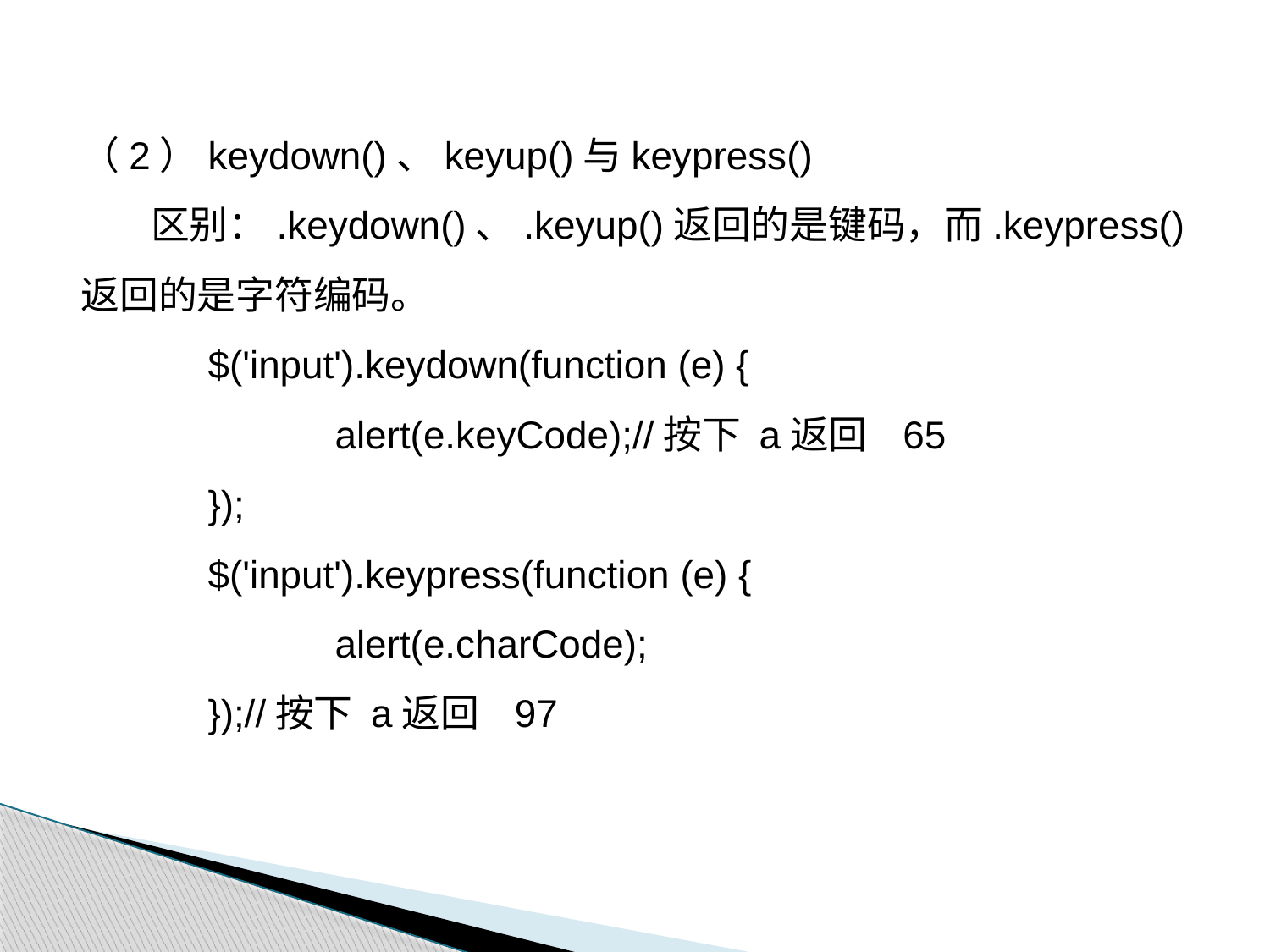

（2）keydown()、keyup()与keypress()
       区别：.keydown()、.keyup()返回的是键码，而.keypress()返回的是字符编码。
	$('input').keydown(function (e) {
		alert(e.keyCode);//按下 a返回   65
	});
	$('input').keypress(function (e) {
		alert(e.charCode);
	});//按下 a返回   97